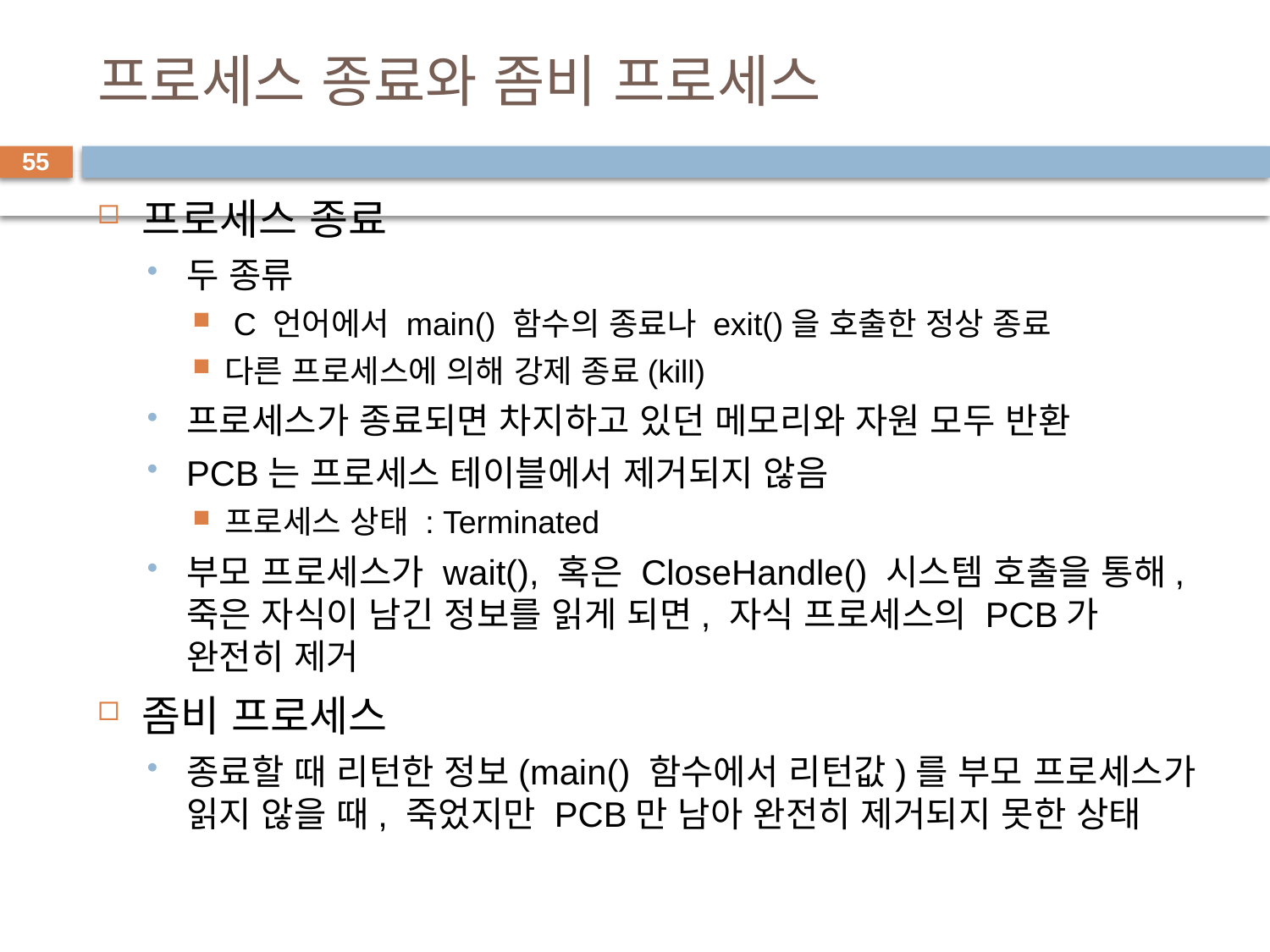

# 프로세스 종료와 좀비 프로세스
55
프로세스 종료
두 종류
 C 언어에서 main() 함수의 종료나 exit()을 호출한 정상 종료
다른 프로세스에 의해 강제 종료(kill)
프로세스가 종료되면 차지하고 있던 메모리와 자원 모두 반환
PCB는 프로세스 테이블에서 제거되지 않음
프로세스 상태 : Terminated
부모 프로세스가 wait(), 혹은 CloseHandle() 시스템 호출을 통해, 죽은 자식이 남긴 정보를 읽게 되면, 자식 프로세스의 PCB가 완전히 제거
좀비 프로세스
종료할 때 리턴한 정보(main() 함수에서 리턴값)를 부모 프로세스가 읽지 않을 때, 죽었지만 PCB만 남아 완전히 제거되지 못한 상태